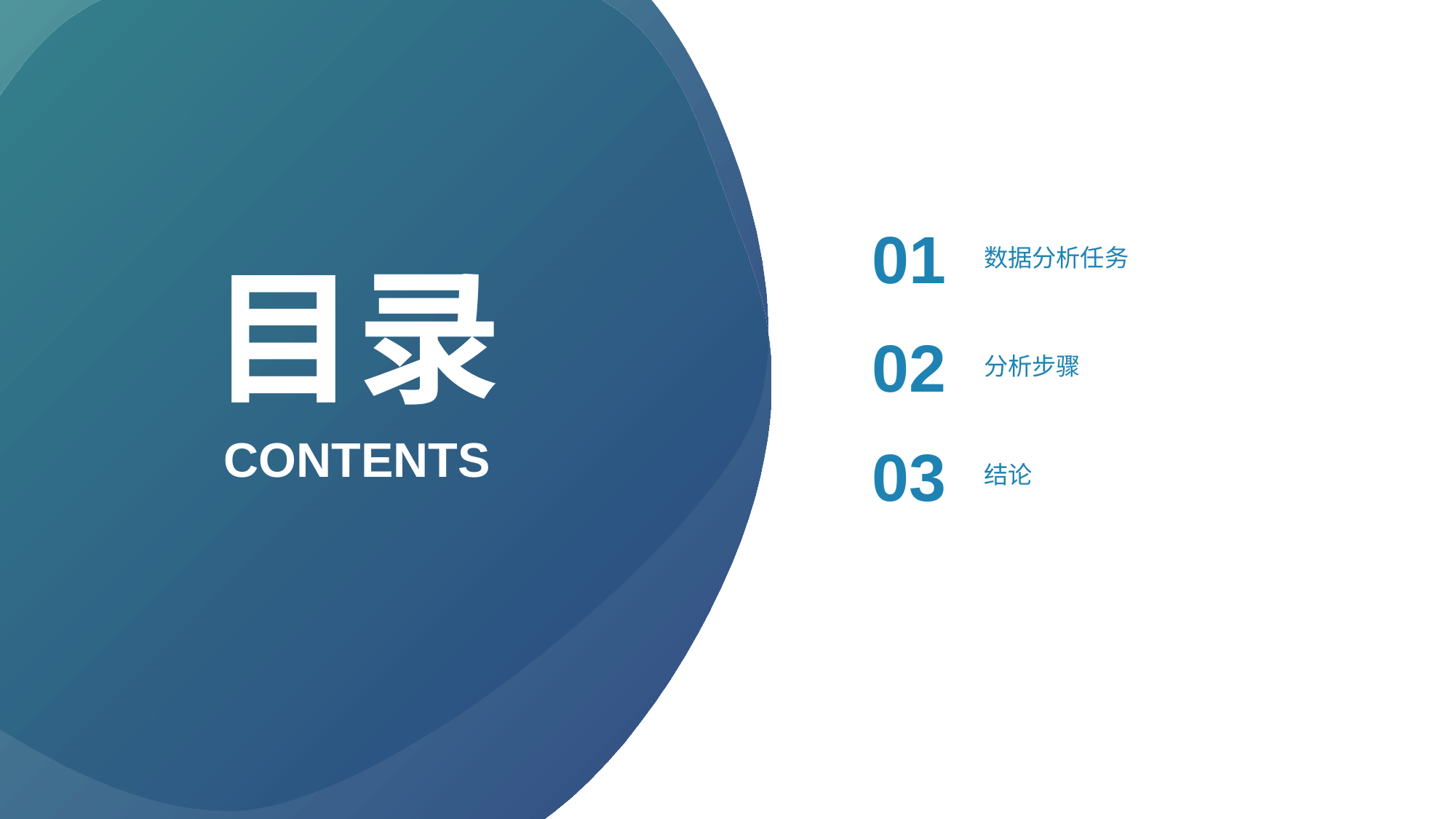

01
数据分析任务
目录
02
分析步骤
CONTENTS
03
结论